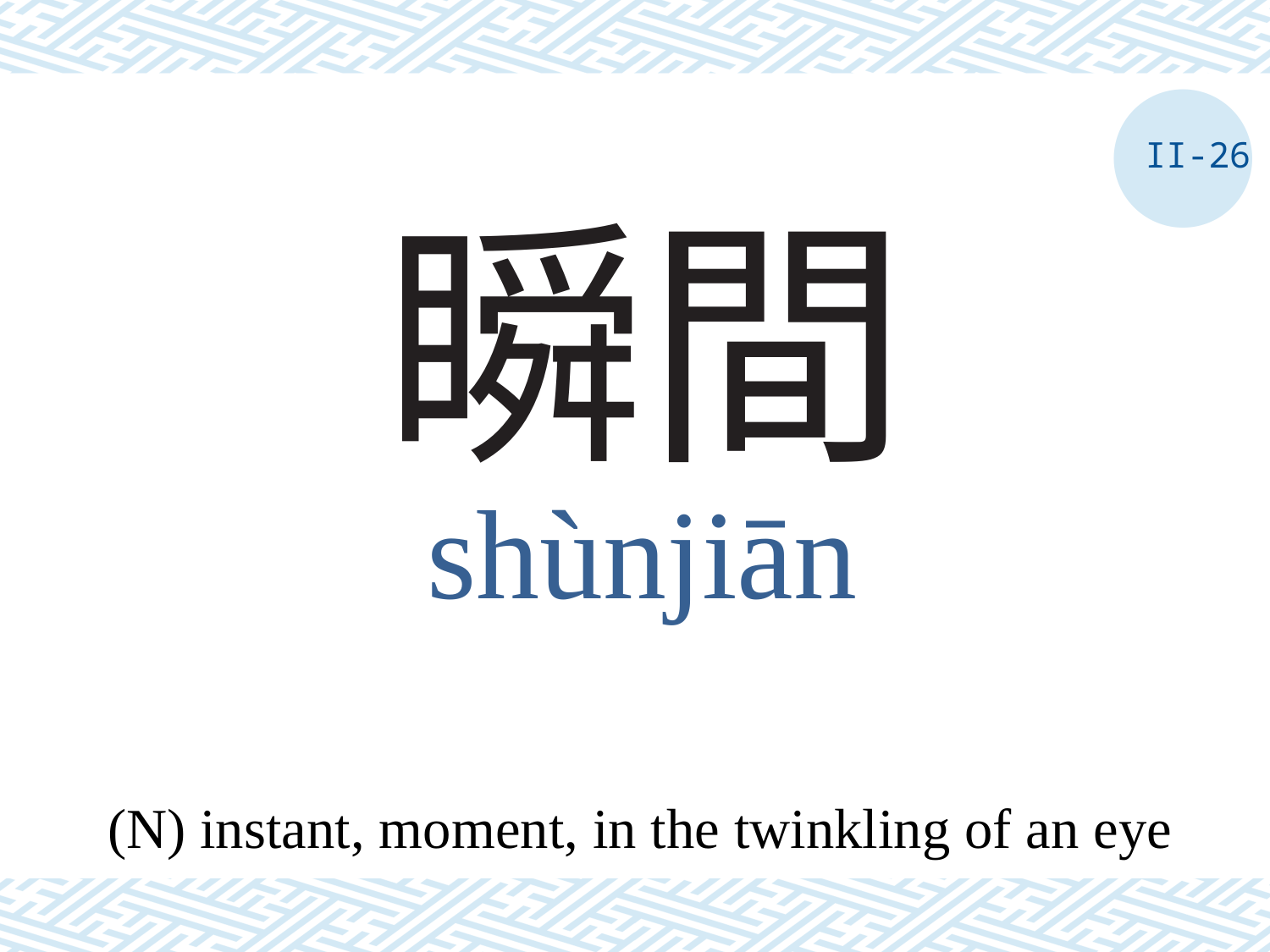

II-26

# 瞬間
shùnjiān
(N) instant, moment, in the twinkling of an eye